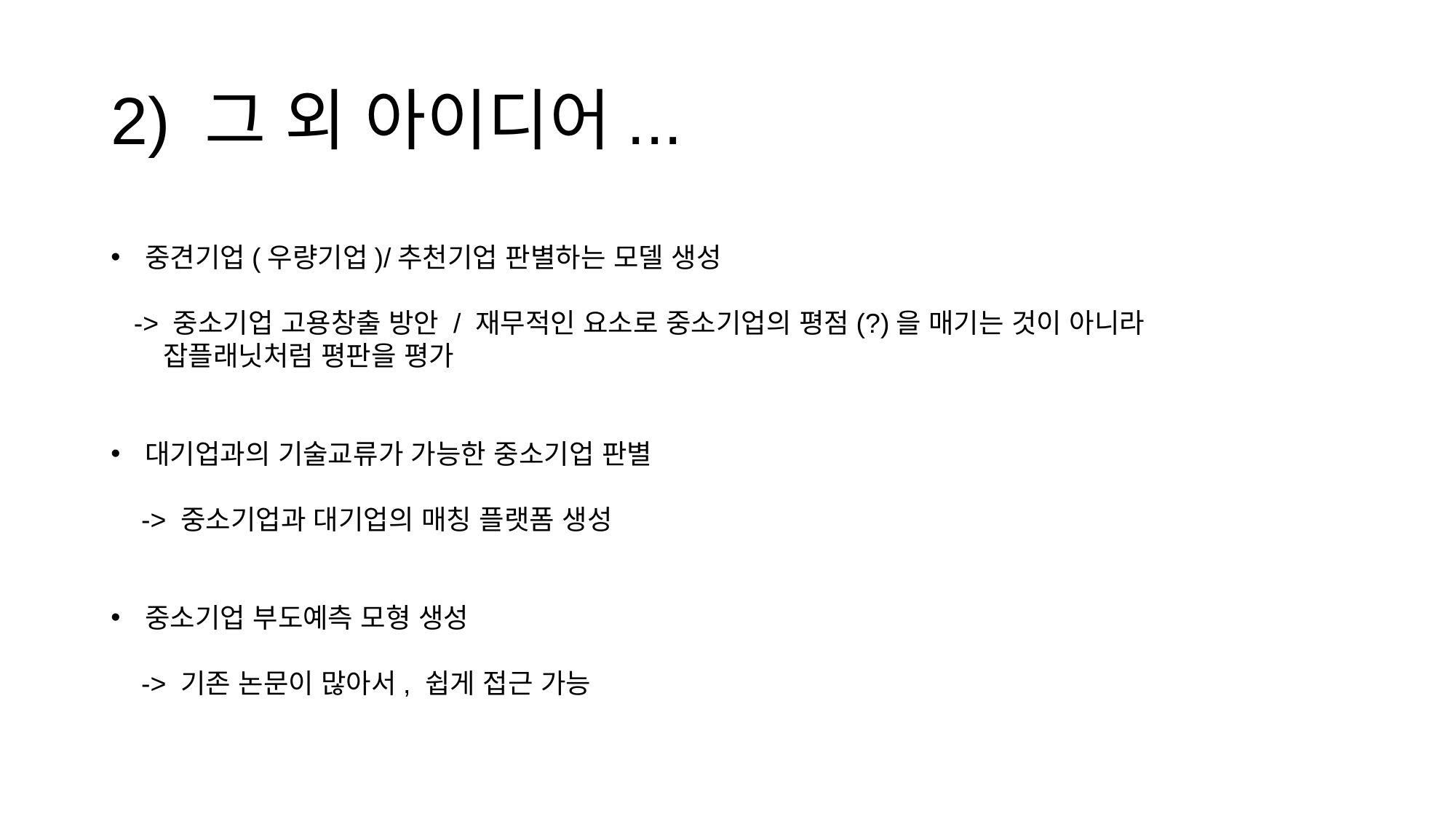

# 2) 그 외 아이디어...

중견기업(우량기업)/추천기업 판별하는 모델 생성

   -> 중소기업 고용창출 방안 / 재무적인 요소로 중소기업의 평점(?)을 매기는 것이 아니라
      잡플래닛처럼 평판을 평가

대기업과의 기술교류가 가능한 중소기업 판별

    -> 중소기업과 대기업의 매칭 플랫폼 생성

중소기업 부도예측 모형 생성

    -> 기존 논문이 많아서, 쉽게 접근 가능